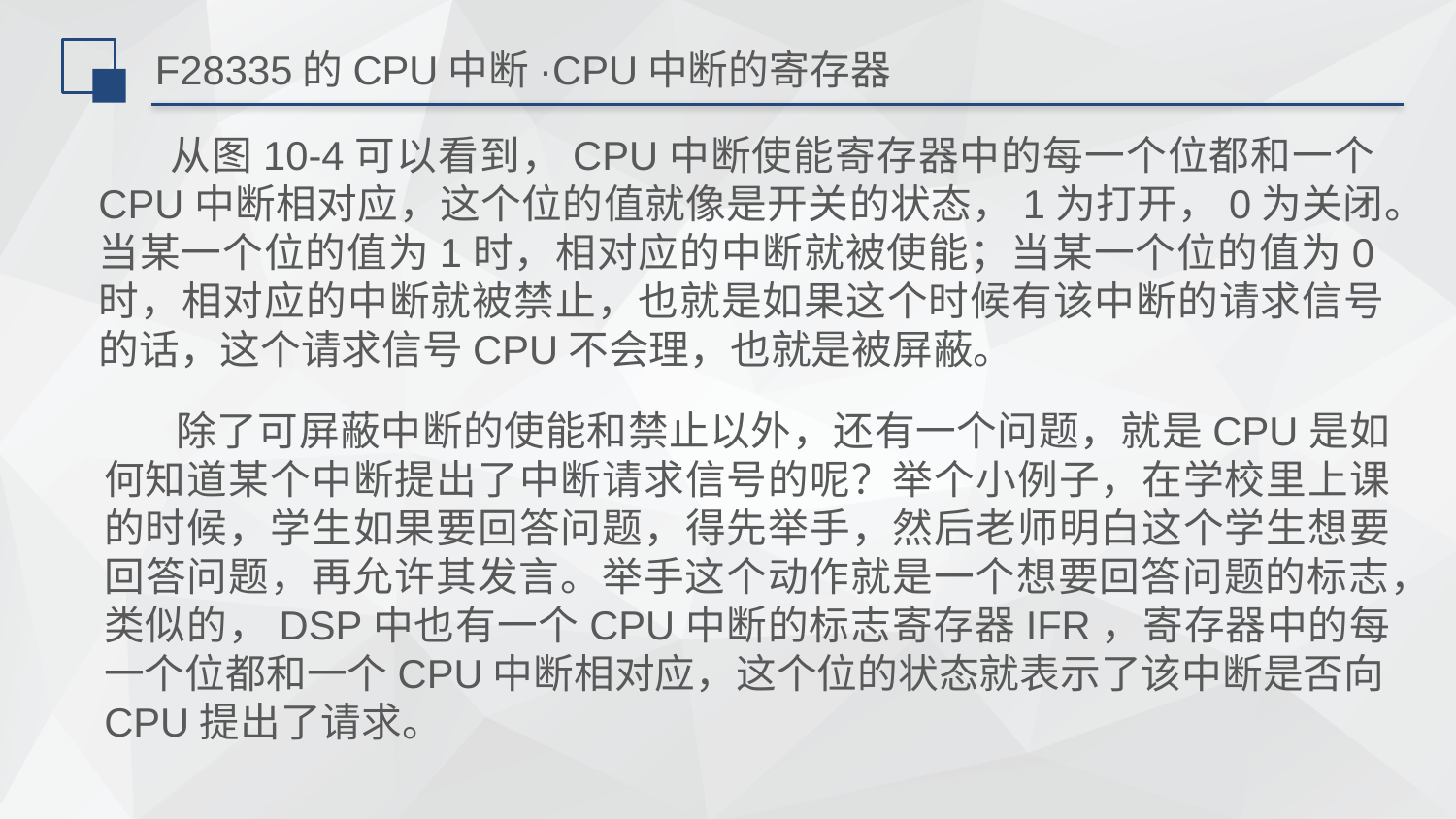

# F28335的CPU中断·CPU中断的寄存器
从图10-4可以看到，CPU中断使能寄存器中的每一个位都和一个CPU中断相对应，这个位的值就像是开关的状态，1为打开，0为关闭。当某一个位的值为1时，相对应的中断就被使能；当某一个位的值为0时，相对应的中断就被禁止，也就是如果这个时候有该中断的请求信号的话，这个请求信号CPU不会理，也就是被屏蔽。
除了可屏蔽中断的使能和禁止以外，还有一个问题，就是CPU是如何知道某个中断提出了中断请求信号的呢？举个小例子，在学校里上课的时候，学生如果要回答问题，得先举手，然后老师明白这个学生想要回答问题，再允许其发言。举手这个动作就是一个想要回答问题的标志，类似的，DSP中也有一个CPU中断的标志寄存器IFR，寄存器中的每一个位都和一个CPU中断相对应，这个位的状态就表示了该中断是否向CPU提出了请求。